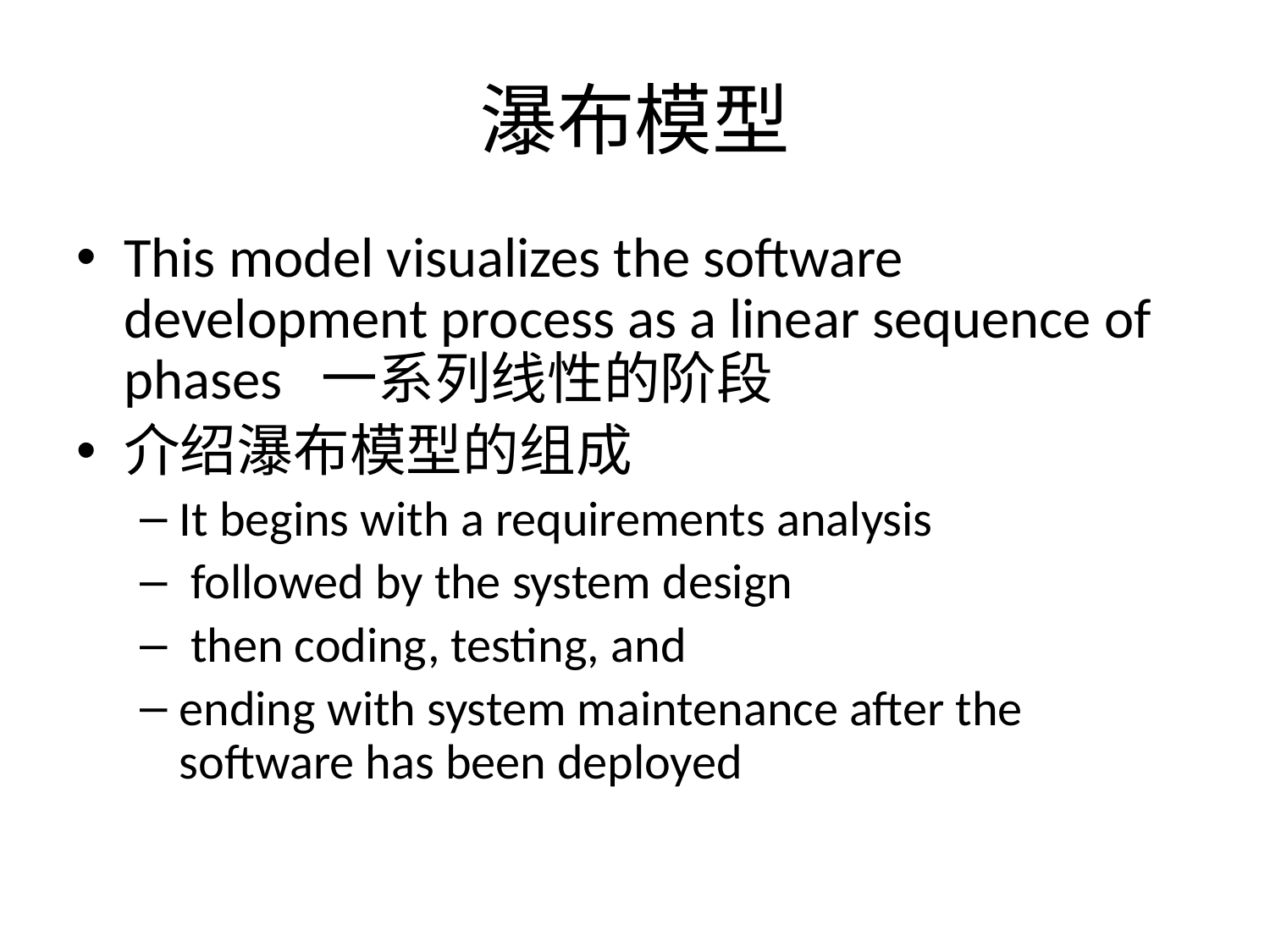

# 瀑布模型
This model visualizes the software development process as a linear sequence of phases  一系列线性的阶段
介绍瀑布模型的组成
It begins with a requirements analysis
 followed by the system design
 then coding, testing, and
ending with system maintenance after the software has been deployed